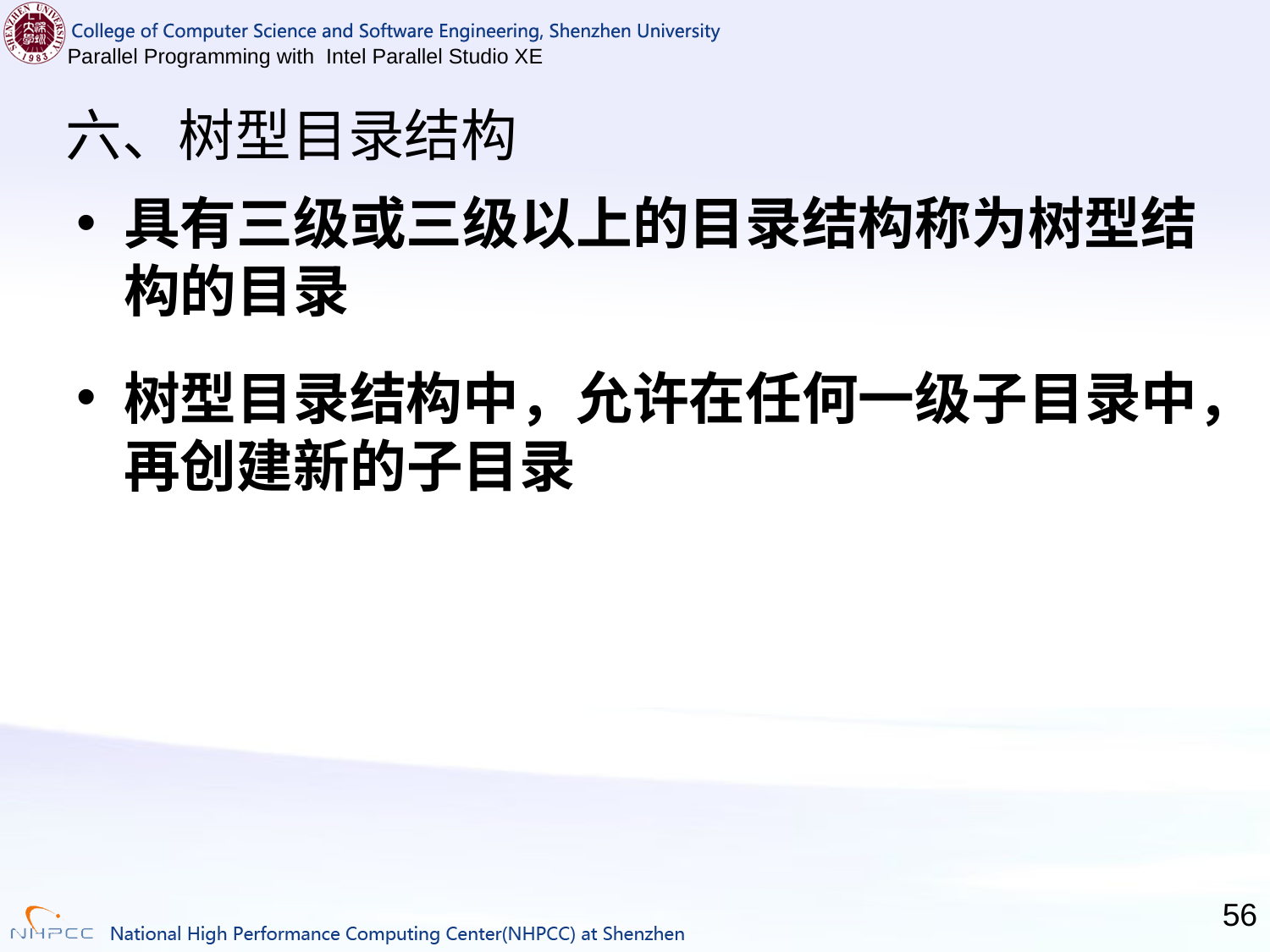

# 六、树型目录结构
具有三级或三级以上的目录结构称为树型结构的目录
树型目录结构中，允许在任何一级子目录中，再创建新的子目录
56